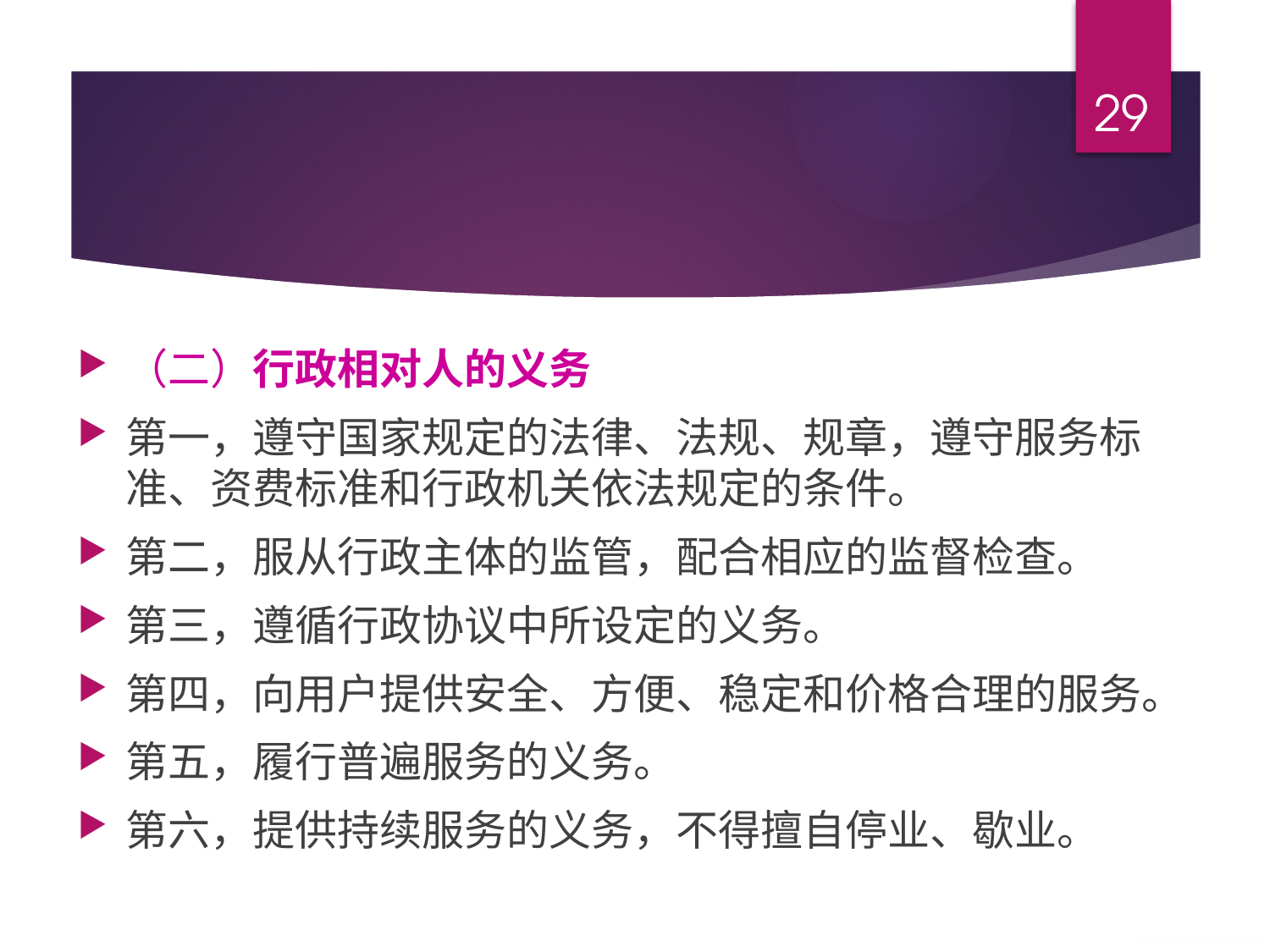

29
#
（二）行政相对人的义务
第一，遵守国家规定的法律、法规、规章，遵守服务标准、资费标准和行政机关依法规定的条件。
第二，服从行政主体的监管，配合相应的监督检查。
第三，遵循行政协议中所设定的义务。
第四，向用户提供安全、方便、稳定和价格合理的服务。
第五，履行普遍服务的义务。
第六，提供持续服务的义务，不得擅自停业、歇业。